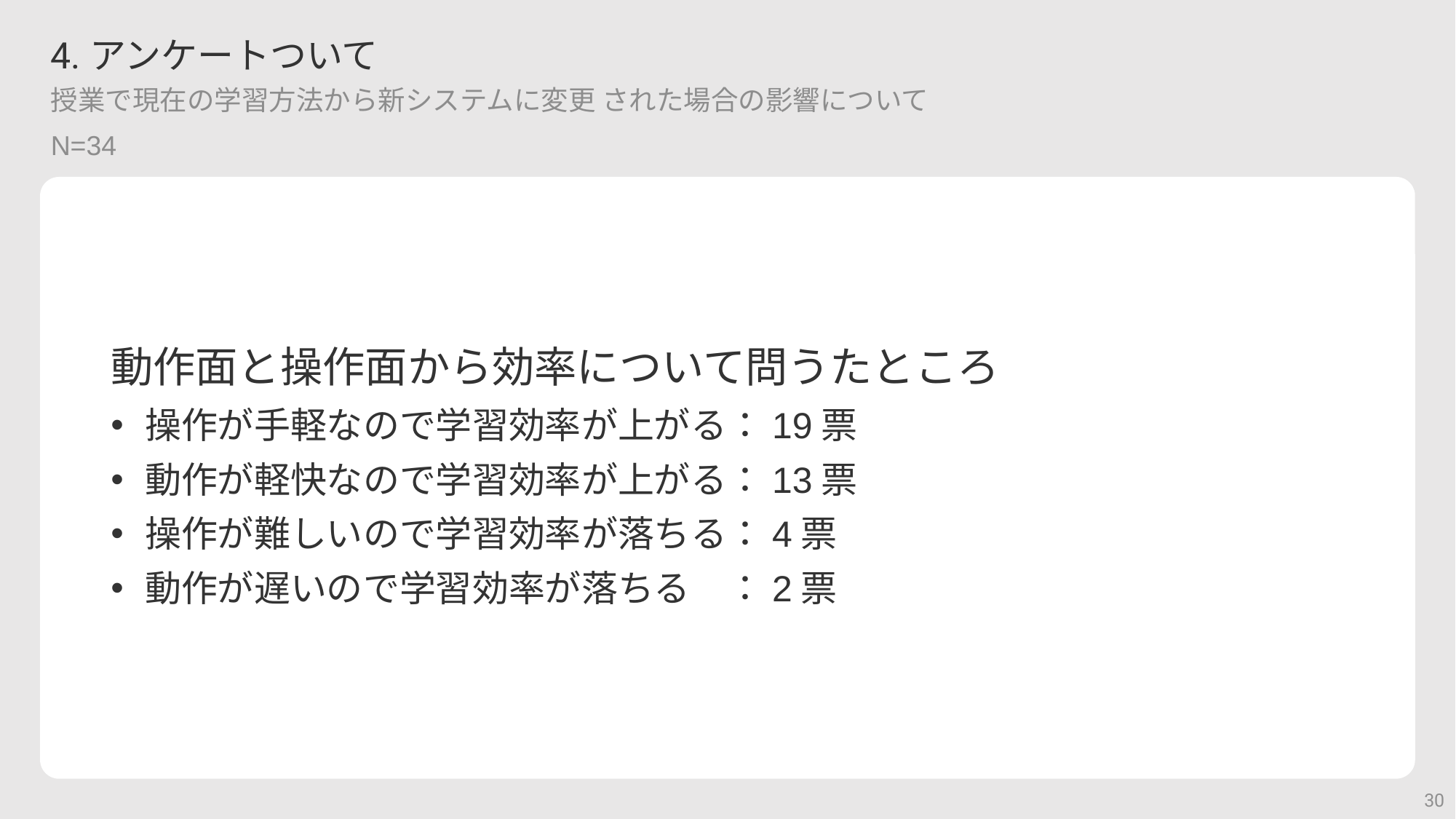

# 4.アンケートついて
授業で現在の学習方法から新システムに変更 された場合の影響について
N=34
動作面と操作面から効率について問うたところ
操作が手軽なので学習効率が上がる：19票
動作が軽快なので学習効率が上がる：13票
操作が難しいので学習効率が落ちる：4票
動作が遅いので学習効率が落ちる　：2票
30